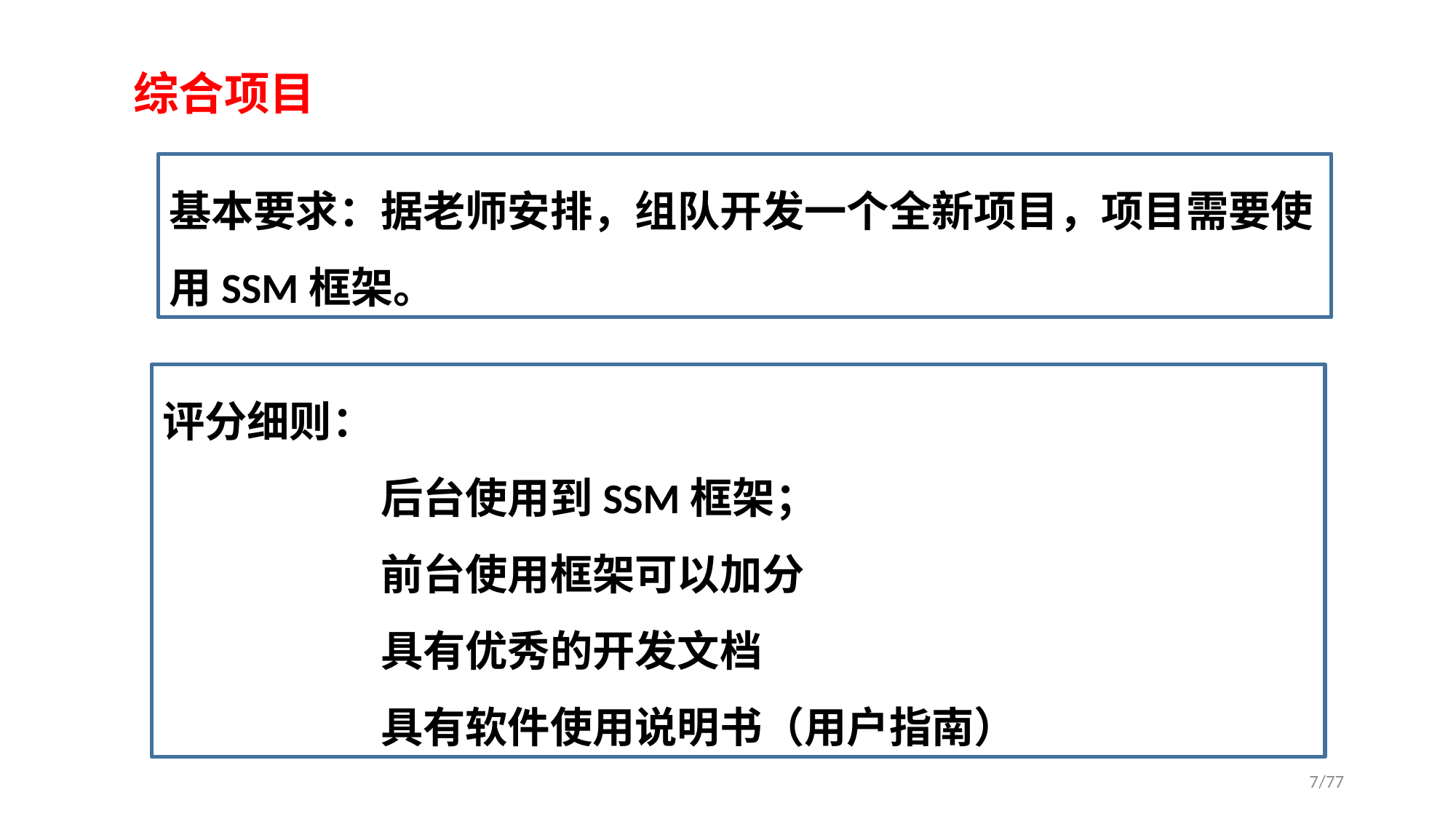

综合项目
基本要求：据老师安排，组队开发一个全新项目，项目需要使用SSM框架。
评分细则：
		后台使用到SSM框架；
		前台使用框架可以加分
		具有优秀的开发文档
		具有软件使用说明书（用户指南）
7